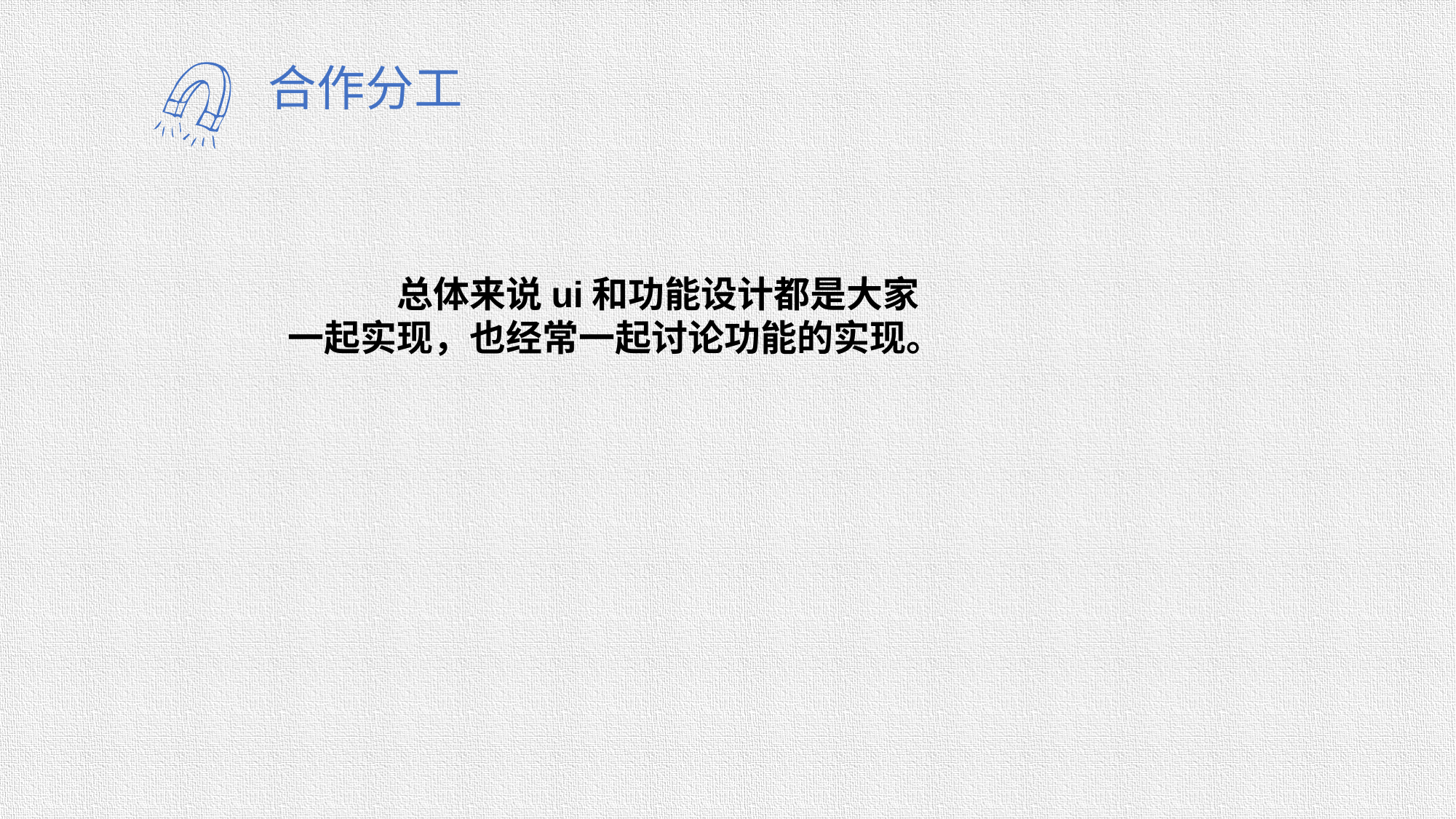

合作分工

	总体来说ui和功能设计都是大家一起实现，也经常一起讨论功能的实现。